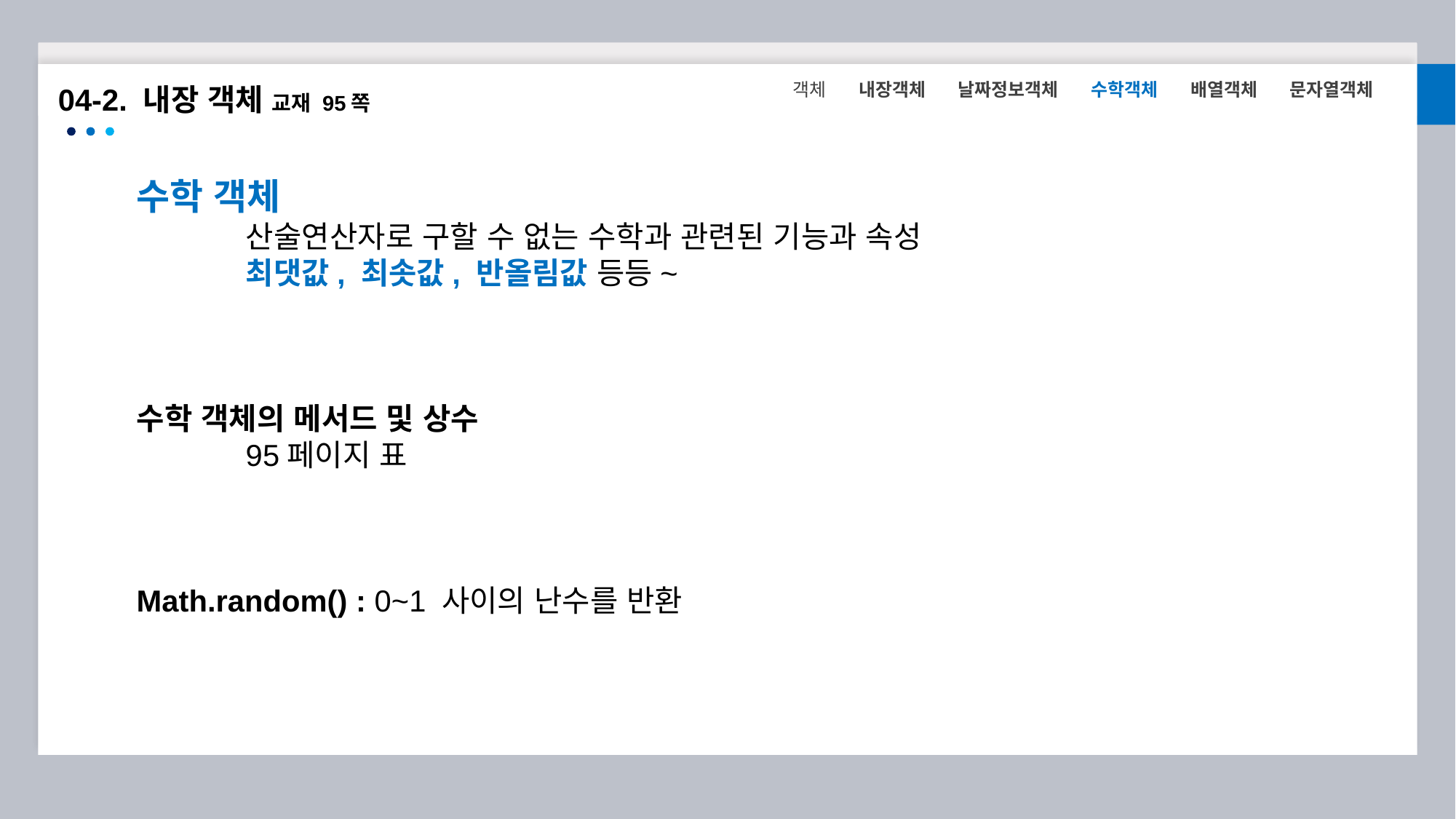

객체
내장객체
날짜정보객체
수학객체
배열객체
문자열객체
04-2. 내장 객체 교재 95쪽

수학 객체
	산술연산자로 구할 수 없는 수학과 관련된 기능과 속성
	최댓값, 최솟값, 반올림값 등등~

수학 객체의 메서드 및 상수
	95페이지 표

Math.random() : 0~1 사이의 난수를 반환